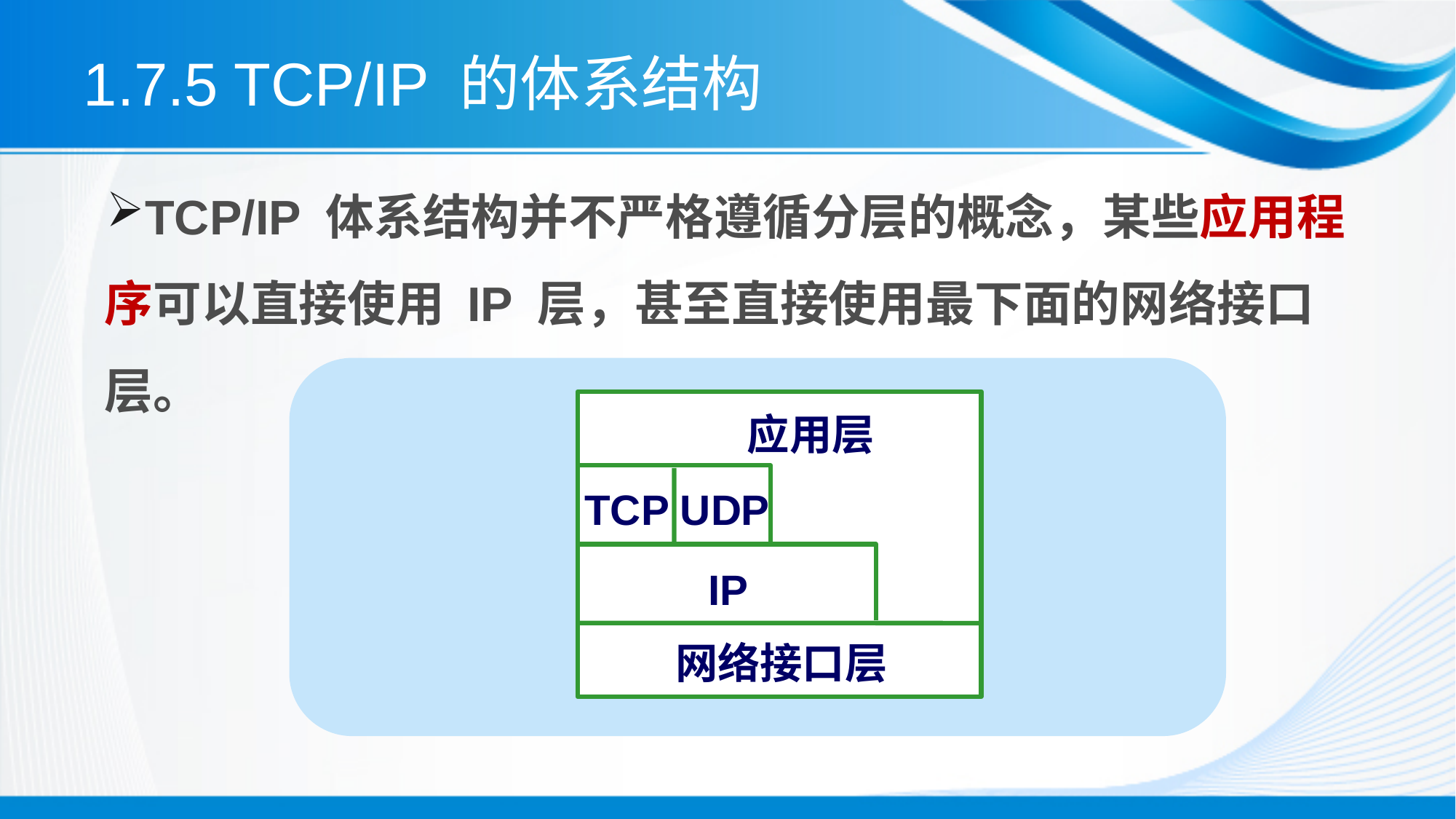

# 1.7.5 TCP/IP 的体系结构
TCP/IP 体系结构并不严格遵循分层的概念，某些应用程序可以直接使用 IP 层，甚至直接使用最下面的网络接口层。

应用层

TCP UDP

IP

网络接口层